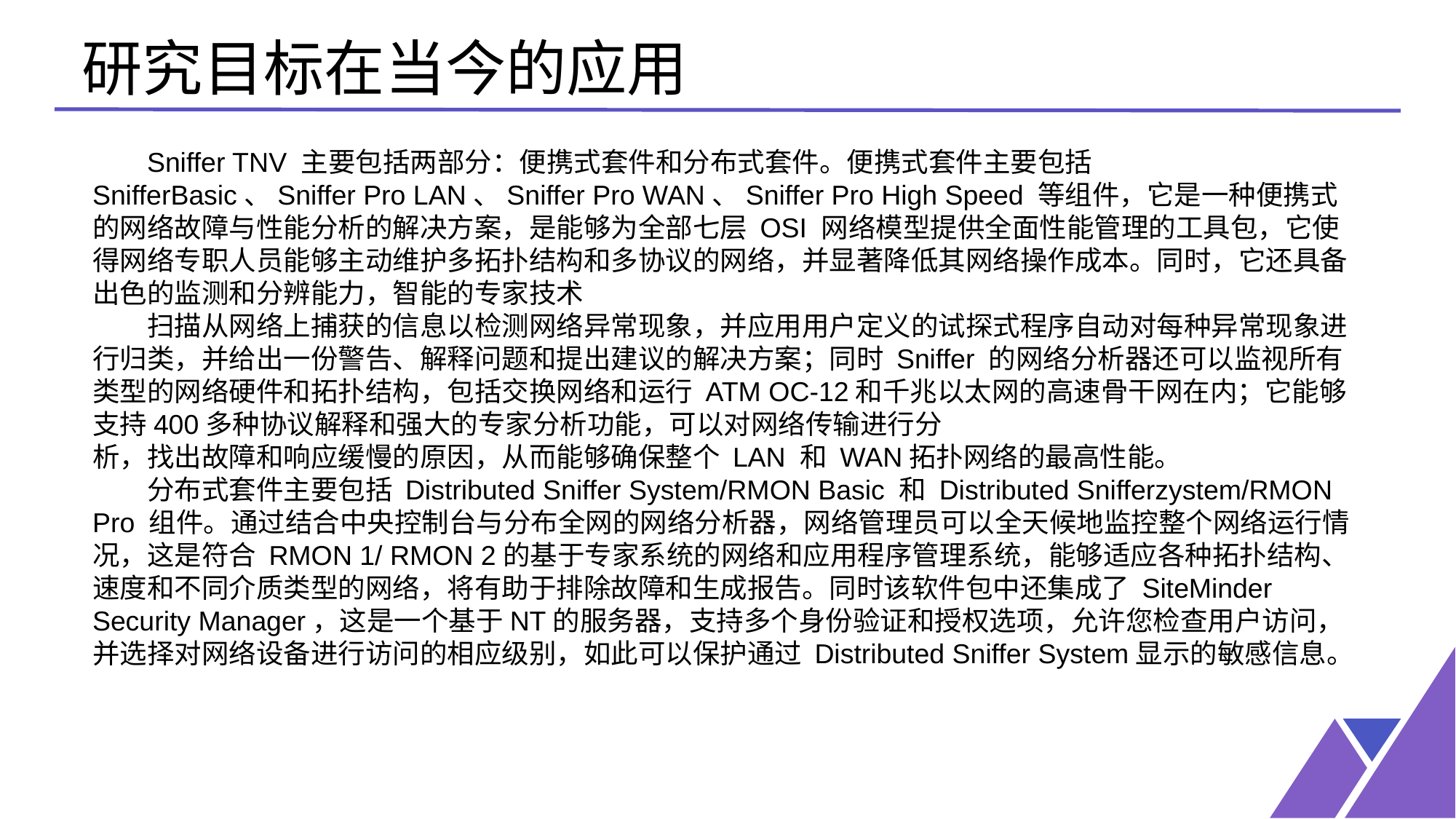

研究目标在当今的应用
Sniffer TNV 主要包括两部分：便携式套件和分布式套件。便携式套件主要包括 SnifferBasic、Sniffer Pro LAN、Sniffer Pro WAN、Sniffer Pro High Speed 等组件，它是一种便携式的网络故障与性能分析的解决方案，是能够为全部七层 OSI 网络模型提供全面性能管理的工具包，它使得网络专职人员能够主动维护多拓扑结构和多协议的网络，并显著降低其网络操作成本。同时，它还具备出色的监测和分辨能力，智能的专家技术
扫描从网络上捕获的信息以检测网络异常现象，并应用用户定义的试探式程序自动对每种异常现象进行归类，并给出一份警告、解释问题和提出建议的解决方案；同时 Sniffer 的网络分析器还可以监视所有类型的网络硬件和拓扑结构，包括交换网络和运行 ATM OC-12和千兆以太网的高速骨干网在内；它能够支持400多种协议解释和强大的专家分析功能，可以对网络传输进行分
析，找出故障和响应缓慢的原因，从而能够确保整个 LAN 和 WAN拓扑网络的最高性能。
分布式套件主要包括 Distributed Sniffer System/RMON Basic 和 Distributed Snifferzystem/RMON Pro 组件。通过结合中央控制台与分布全网的网络分析器，网络管理员可以全天候地监控整个网络运行情况，这是符合 RMON 1/ RMON 2的基于专家系统的网络和应用程序管理系统，能够适应各种拓扑结构、速度和不同介质类型的网络，将有助于排除故障和生成报告。同时该软件包中还集成了 SiteMinder Security Manager，这是一个基于NT的服务器，支持多个身份验证和授权选项，允许您检查用户访问，并选择对网络设备进行访问的相应级别，如此可以保护通过 Distributed Sniffer System显示的敏感信息。